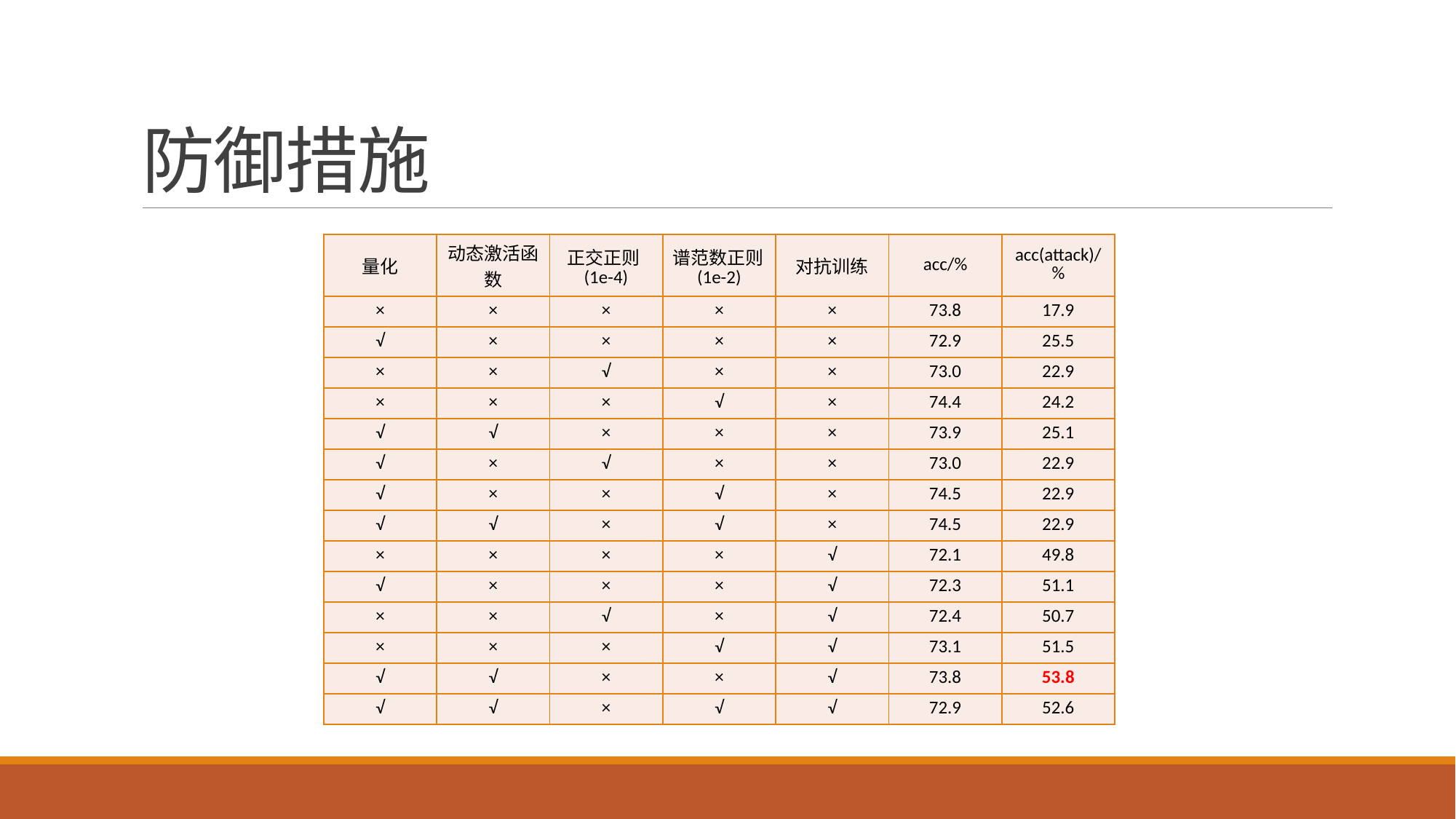

# 防御措施
| 量化 | 动态激活函数 | 正交正则(1e-4) | 谱范数正则(1e-2) | 对抗训练 | acc/% | acc(attack)/% |
| --- | --- | --- | --- | --- | --- | --- |
| × | × | × | × | × | 73.8 | 17.9 |
| √ | × | × | × | × | 72.9 | 25.5 |
| × | × | √ | × | × | 73.0 | 22.9 |
| × | × | × | √ | × | 74.4 | 24.2 |
| √ | √ | × | × | × | 73.9 | 25.1 |
| √ | × | √ | × | × | 73.0 | 22.9 |
| √ | × | × | √ | × | 74.5 | 22.9 |
| √ | √ | × | √ | × | 74.5 | 22.9 |
| × | × | × | × | √ | 72.1 | 49.8 |
| √ | × | × | × | √ | 72.3 | 51.1 |
| × | × | √ | × | √ | 72.4 | 50.7 |
| × | × | × | √ | √ | 73.1 | 51.5 |
| √ | √ | × | × | √ | 73.8 | 53.8 |
| √ | √ | × | √ | √ | 72.9 | 52.6 |